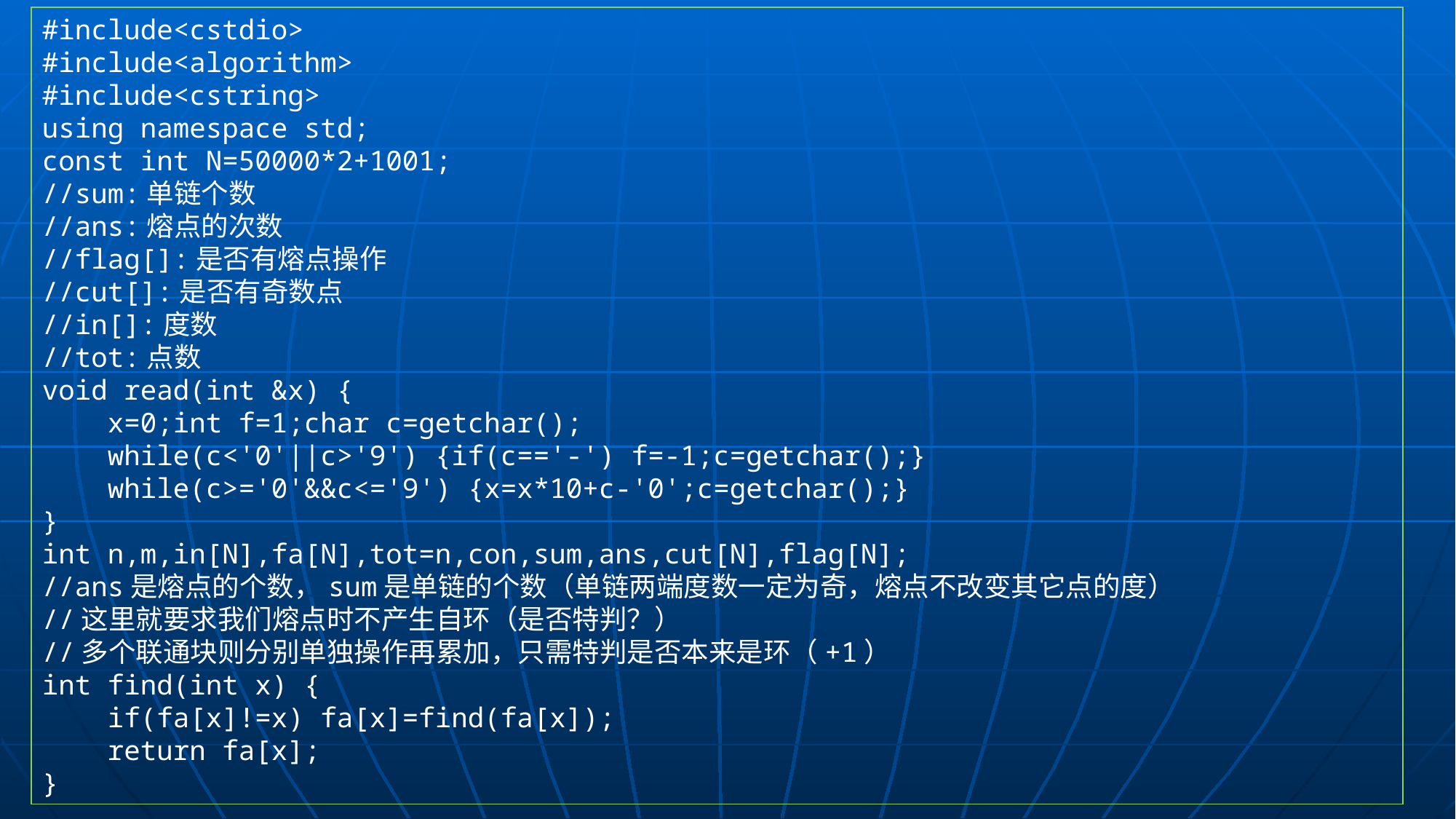

#include<cstdio>
#include<algorithm>
#include<cstring>
using namespace std;
const int N=50000*2+1001;
//sum:单链个数
//ans:熔点的次数
//flag[]:是否有熔点操作
//cut[]:是否有奇数点
//in[]:度数
//tot:点数
void read(int &x) {
    x=0;int f=1;char c=getchar();
    while(c<'0'||c>'9') {if(c=='-') f=-1;c=getchar();}
    while(c>='0'&&c<='9') {x=x*10+c-'0';c=getchar();}
}
int n,m,in[N],fa[N],tot=n,con,sum,ans,cut[N],flag[N];
//ans是熔点的个数，sum是单链的个数（单链两端度数一定为奇，熔点不改变其它点的度）
//这里就要求我们熔点时不产生自环（是否特判？）
//多个联通块则分别单独操作再累加，只需特判是否本来是环（+1）
int find(int x) {
    if(fa[x]!=x) fa[x]=find(fa[x]);
    return fa[x];
}